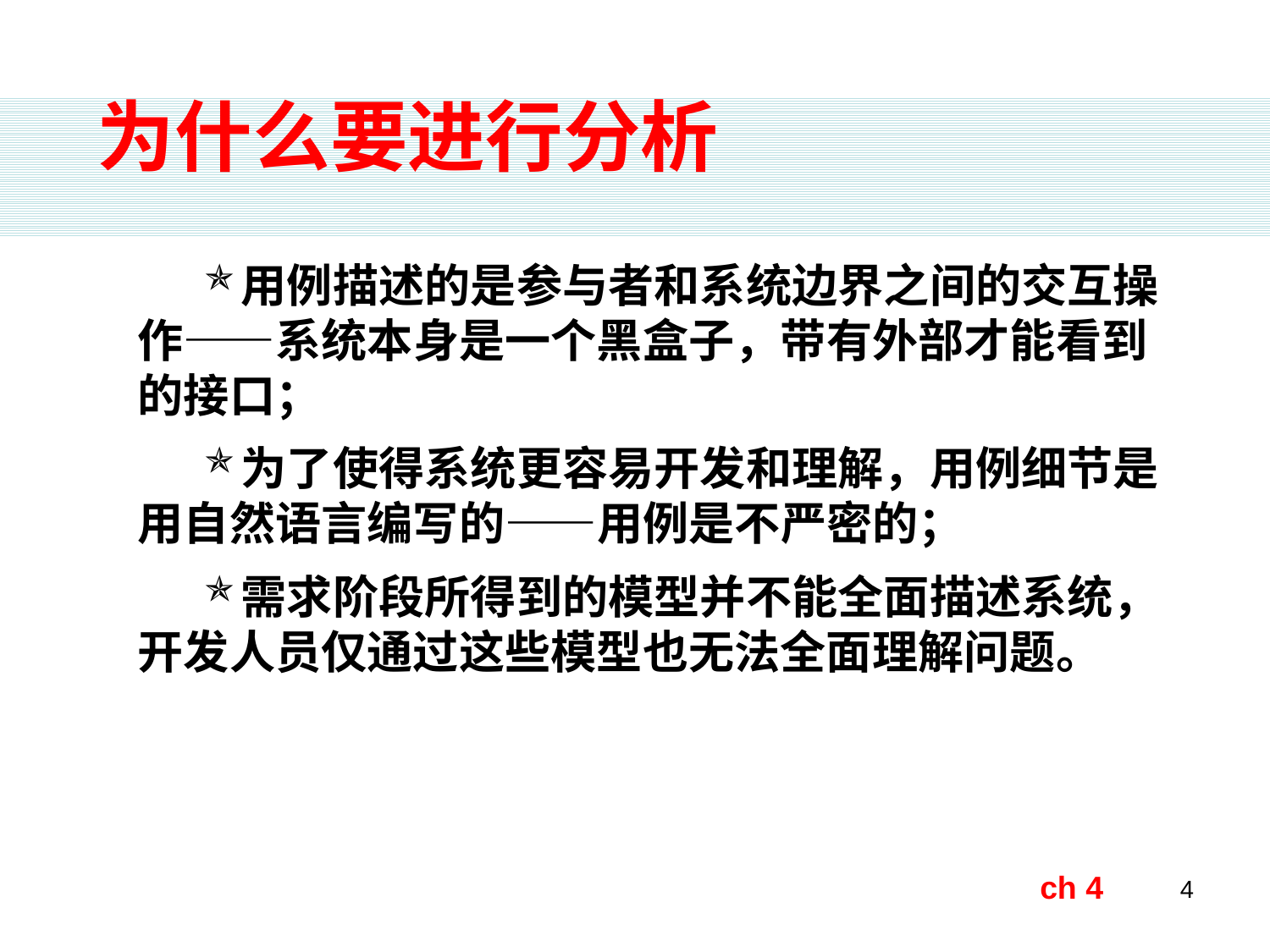

# 为什么要进行分析
用例描述的是参与者和系统边界之间的交互操作——系统本身是一个黑盒子，带有外部才能看到的接口；
为了使得系统更容易开发和理解，用例细节是用自然语言编写的——用例是不严密的；
需求阶段所得到的模型并不能全面描述系统，开发人员仅通过这些模型也无法全面理解问题。
ch 4
4